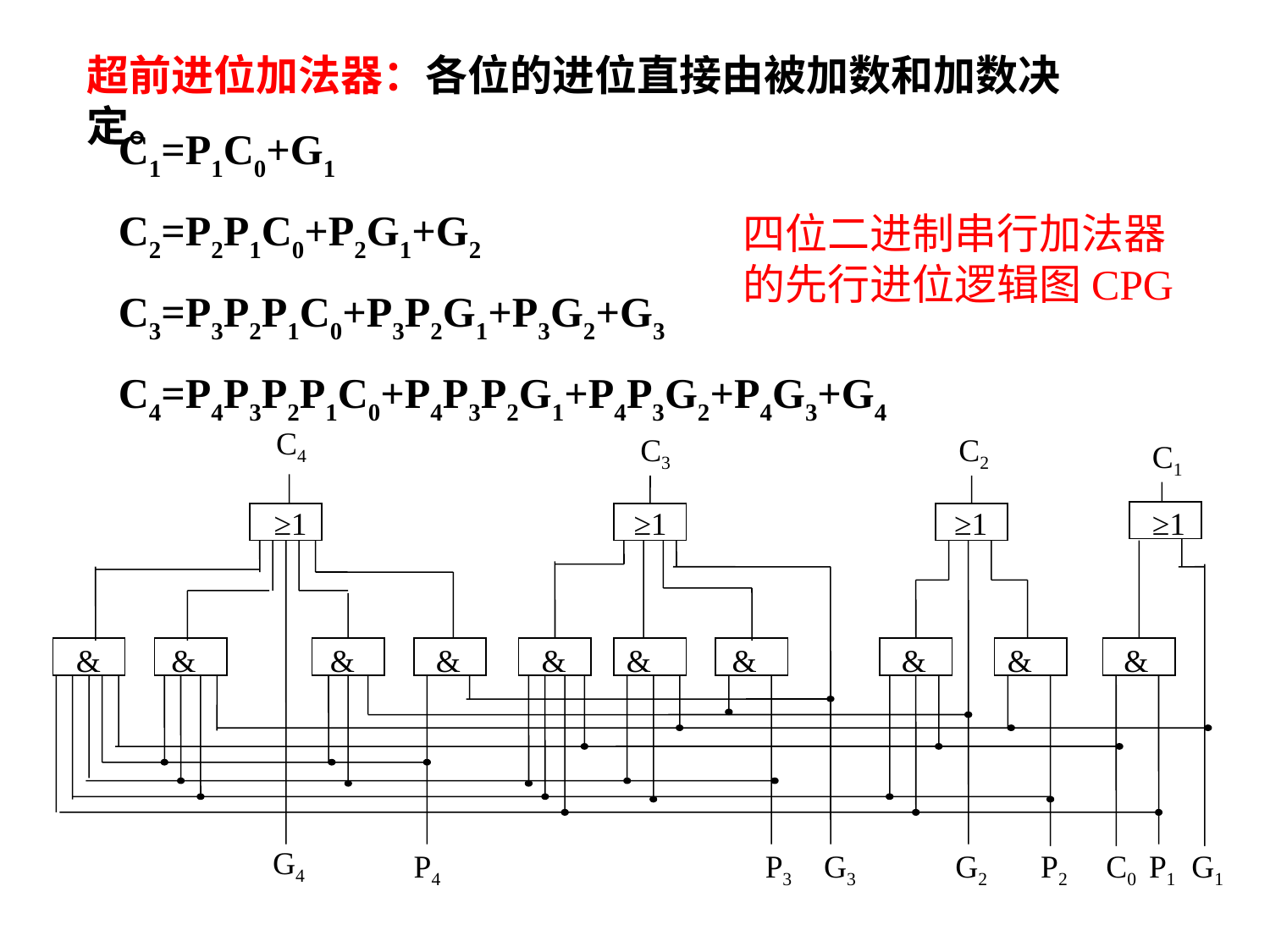

超前进位加法器：各位的进位直接由被加数和加数决定。
      C1=P1C0+G1
      C2=P2P1C0+P2G1+G2
      C3=P3P2P1C0+P3P2G1+P3G2+G3
      C4=P4P3P2P1C0+P4P3P2G1+P4P3G2+P4G3+G4
四位二进制串行加法器的先行进位逻辑图CPG
C4
C3
C2
C1

≥1
≥1
≥1
≥1

&
&
&
&
&
&
&
&
&
&

G4
P4
P3
G3
G2
P2
C0
P1
G1